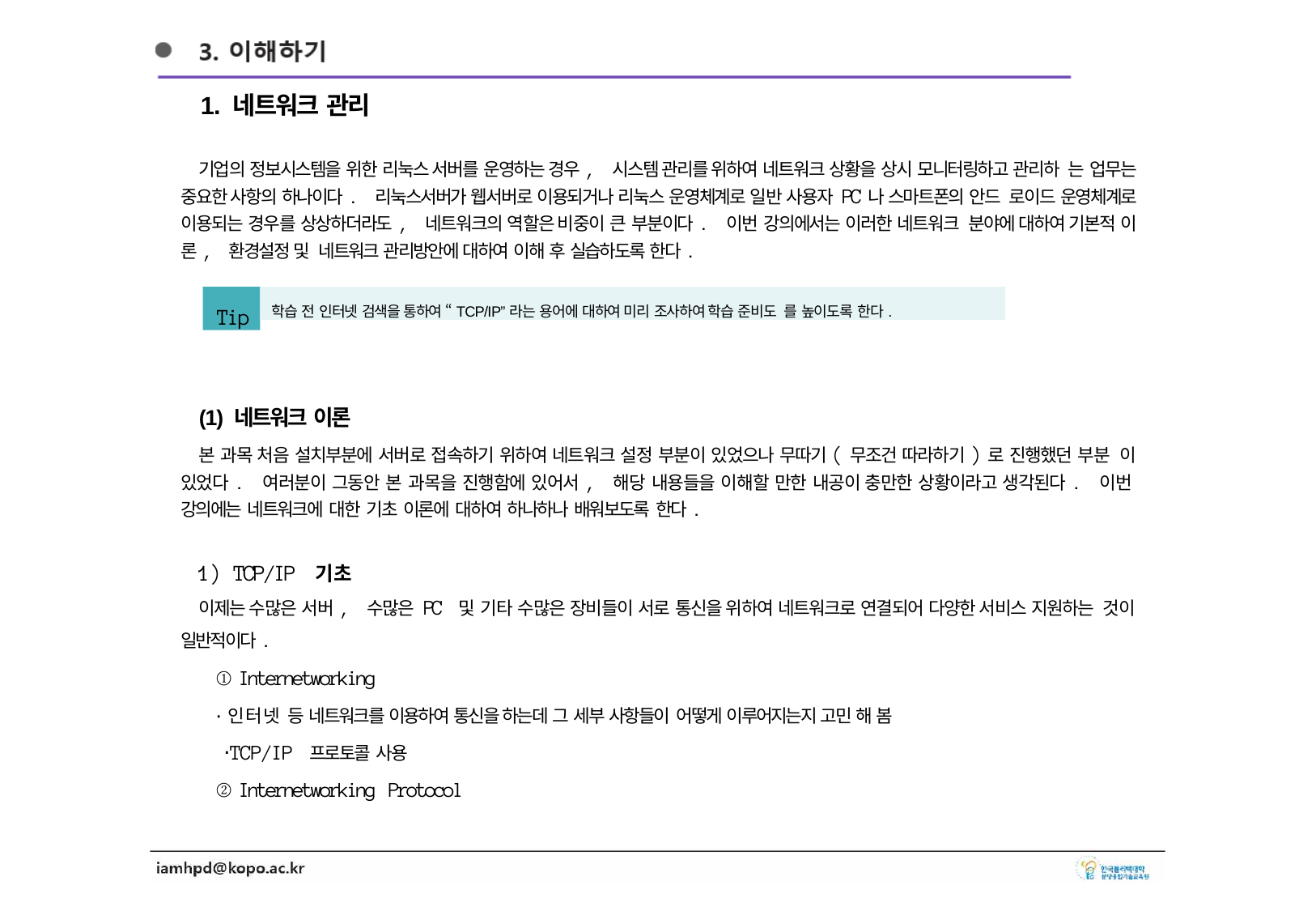

1. 네트워크 관리

기업의 정보시스템을 위한 리눅스 서버를 운영하는 경우, 시스템 관리를 위하여 네트워크 상황을 상시 모니터링하고 관리하  는 업무는 중요한 사항의 하나이다. 리눅스서버가 웹서버로 이용되거나 리눅스 운영체계로 일반 사용자 PC나 스마트폰의 안드  로이드 운영체계로 이용되는 경우를 상상하더라도, 네트워크의 역할은 비중이 큰 부분이다. 이번 강의에서는 이러한 네트워크  분야에 대하여 기본적 이론, 환경설정 및 네트워크 관리방안에 대하여 이해 후 실습하도록 한다.
Tip

학습 전 인터넷 검색을 통하여 “TCP/IP”라는 용어에 대하여 미리 조사하여 학습 준비도  를 높이도록 한다.
(1) 네트워크 이론
본 과목 처음 설치부분에 서버로 접속하기 위하여 네트워크 설정 부분이 있었으나 무따기(무조건 따라하기)로 진행했던 부분  이 있었다. 여러분이 그동안 본 과목을 진행함에 있어서, 해당 내용들을 이해할 만한 내공이 충만한 상황이라고 생각된다. 이번  강의에는 네트워크에 대한 기초 이론에 대하여 하나하나 배워보도록 한다.

1) TCP/IP 기초
이제는 수많은 서버, 수많은 PC 및 기타 수많은 장비들이 서로 통신을 위하여 네트워크로 연결되어 다양한 서비스 지원하는  것이 일반적이다.
① Internetworking
∙인터넷 등 네트워크를 이용하여 통신을 하는데 그 세부 사항들이 어떻게 이루어지는지 고민 해 봄
∙TCP/IP 프로토콜 사용
② Internetworking Protocol